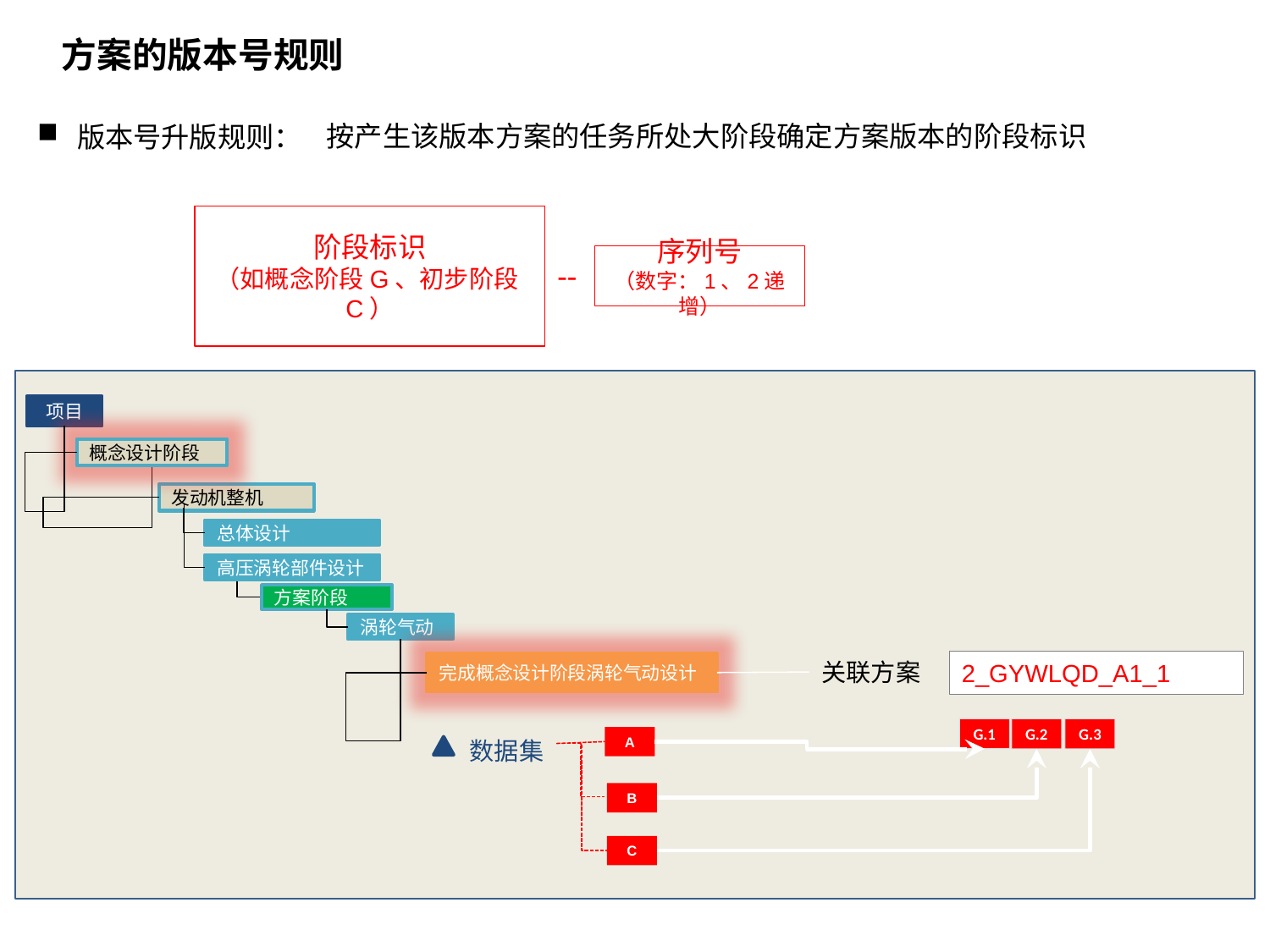

方案的版本号规则
按产生该版本方案的任务所处大阶段确定方案版本的阶段标识
版本号升版规则：
阶段标识
（如概念阶段G、初步阶段C）
序列号
（数字：1、2递增）
--

项目
概念设计阶段
发动机整机
总体设计
高压涡轮部件设计
方案阶段
涡轮气动
关联方案
2_GYWLQD_A1_1
完成概念设计阶段涡轮气动设计
数据集

G.1
G.2
G.3
A
B
C